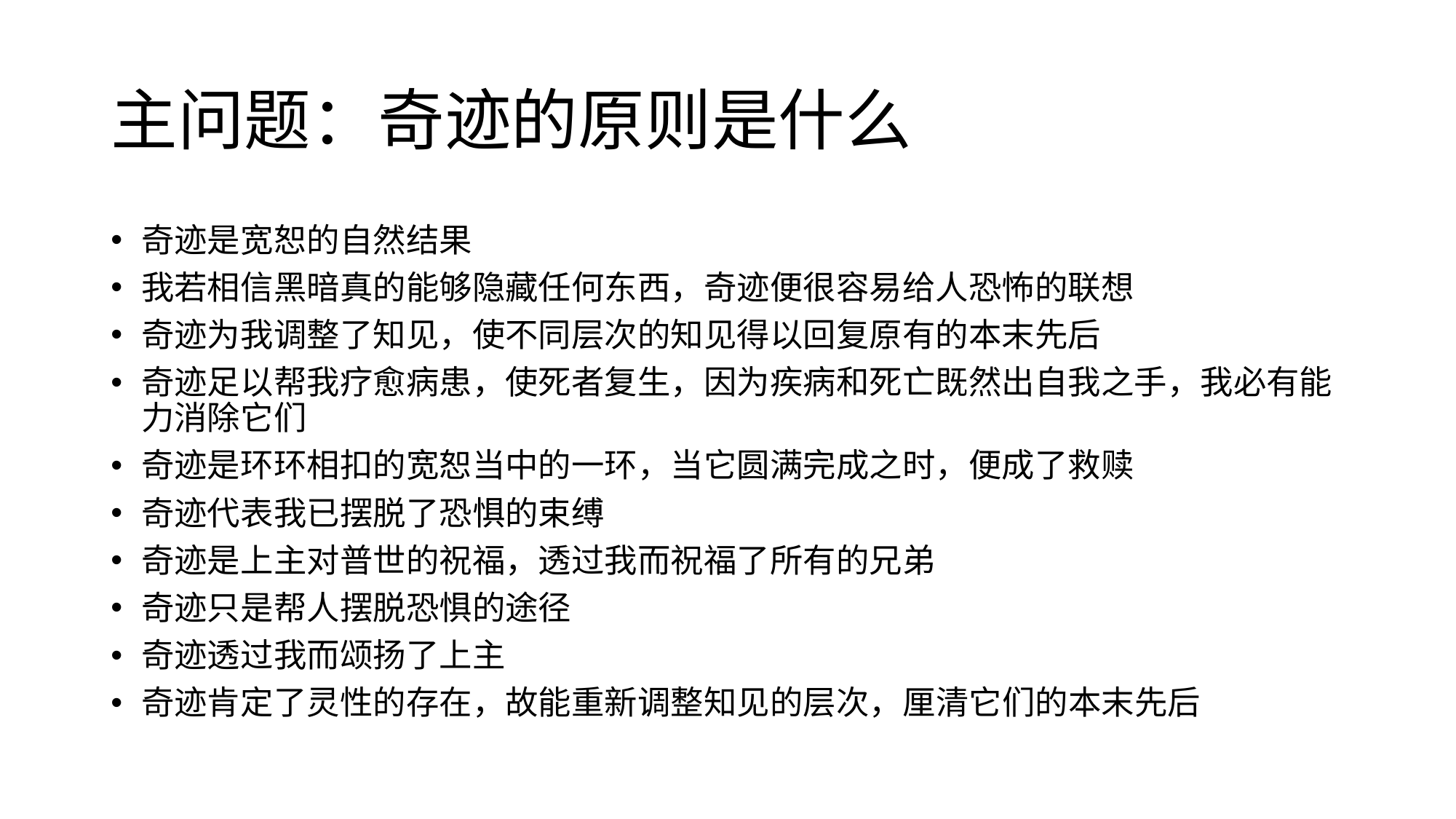

# 主问题：奇迹的原则是什么
奇迹是宽恕的自然结果
我若相信黑暗真的能够隐藏任何东西，奇迹便很容易给人恐怖的联想
奇迹为我调整了知见，使不同层次的知见得以回复原有的本末先后
奇迹足以帮我疗愈病患，使死者复生，因为疾病和死亡既然出自我之手，我必有能力消除它们
奇迹是环环相扣的宽恕当中的一环，当它圆满完成之时，便成了救赎
奇迹代表我已摆脱了恐惧的束缚
奇迹是上主对普世的祝福，透过我而祝福了所有的兄弟
奇迹只是帮人摆脱恐惧的途径
奇迹透过我而颂扬了上主
奇迹肯定了灵性的存在，故能重新调整知见的层次，厘清它们的本末先后